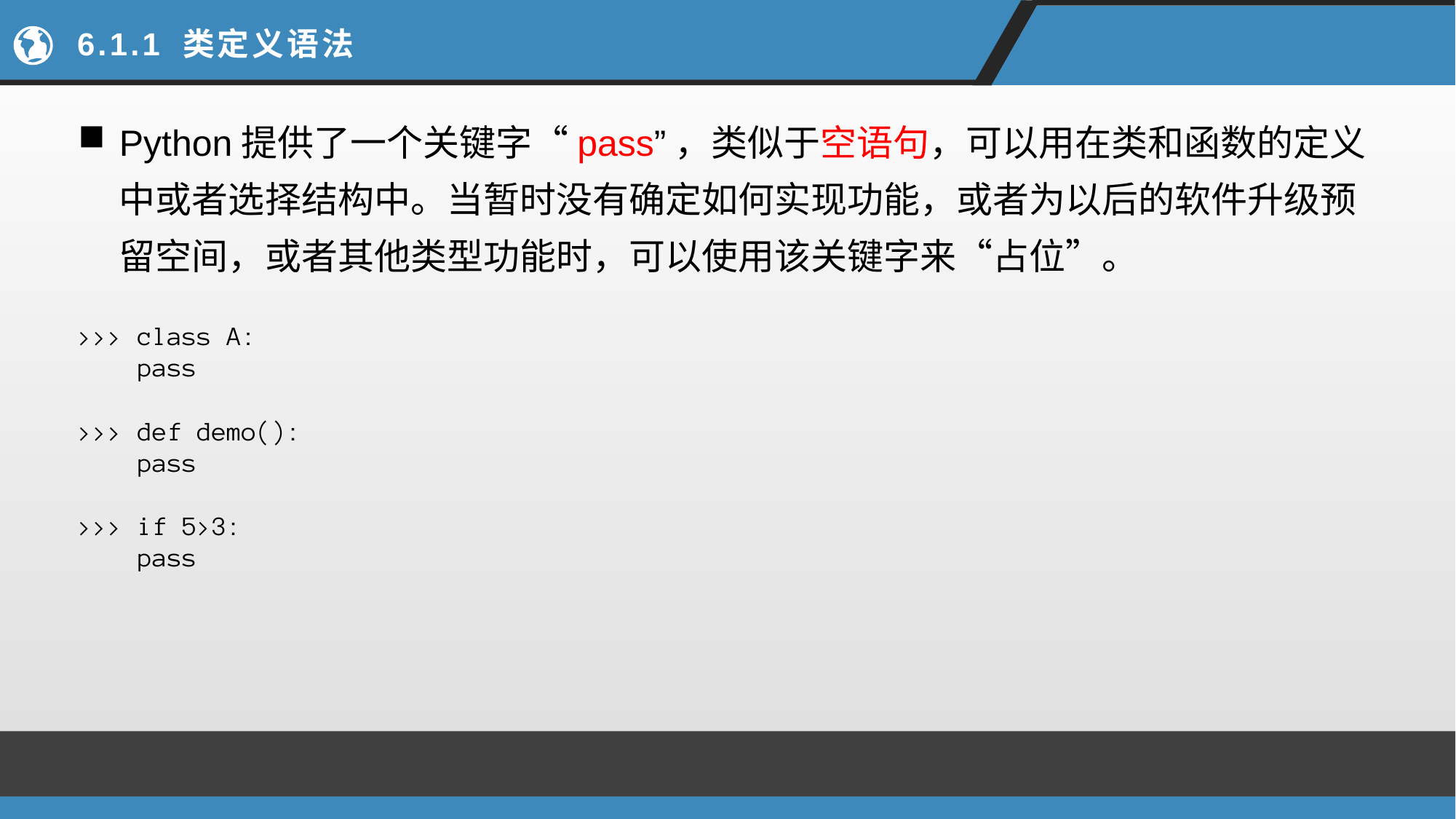

# 6.1.1 类定义语法

Python提供了一个关键字“pass”，类似于空语句，可以用在类和函数的定义中或者选择结构中。当暂时没有确定如何实现功能，或者为以后的软件升级预留空间，或者其他类型功能时，可以使用该关键字来“占位”。

>>> class A:
    pass

>>> def demo():
    pass

>>> if 5>3:
    pass
7